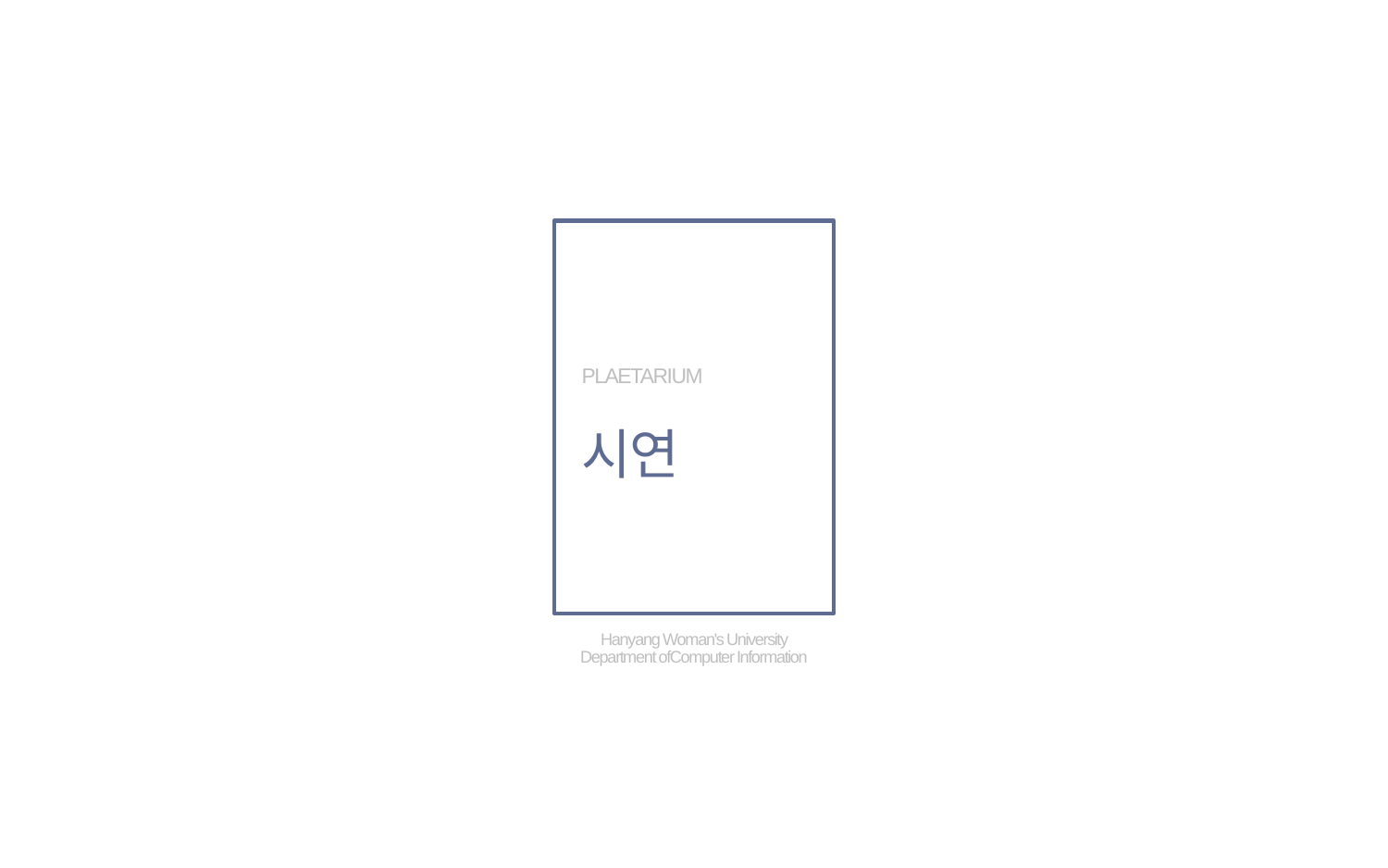

# PLAETARIUM 시연
Hanyang Woman's University Department ofComputer Information